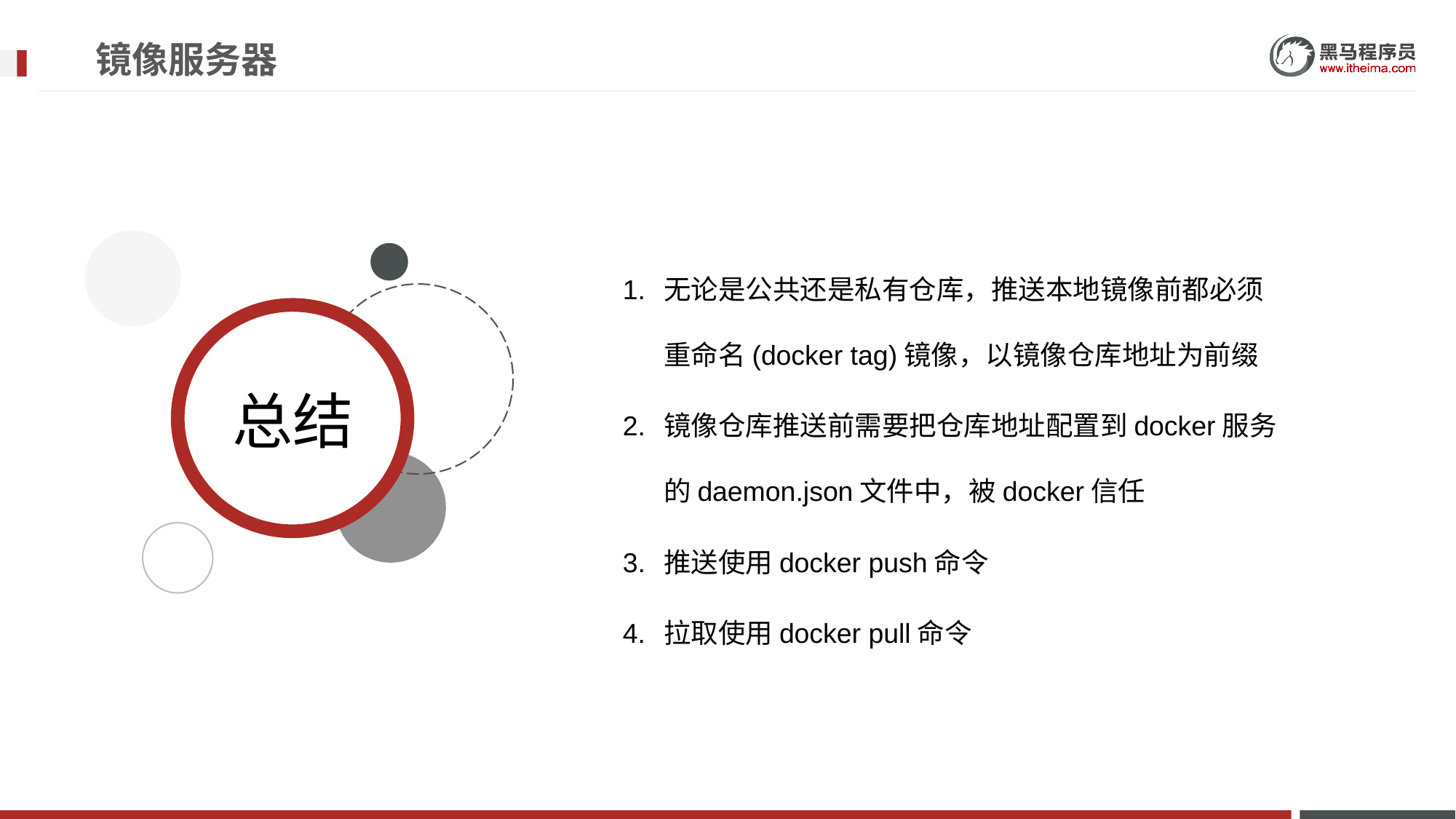

# 镜像服务器
无论是公共还是私有仓库，推送本地镜像前都必须重命名(docker tag)镜像，以镜像仓库地址为前缀
镜像仓库推送前需要把仓库地址配置到docker服务的daemon.json文件中，被docker信任
推送使用docker push命令
拉取使用docker pull命令